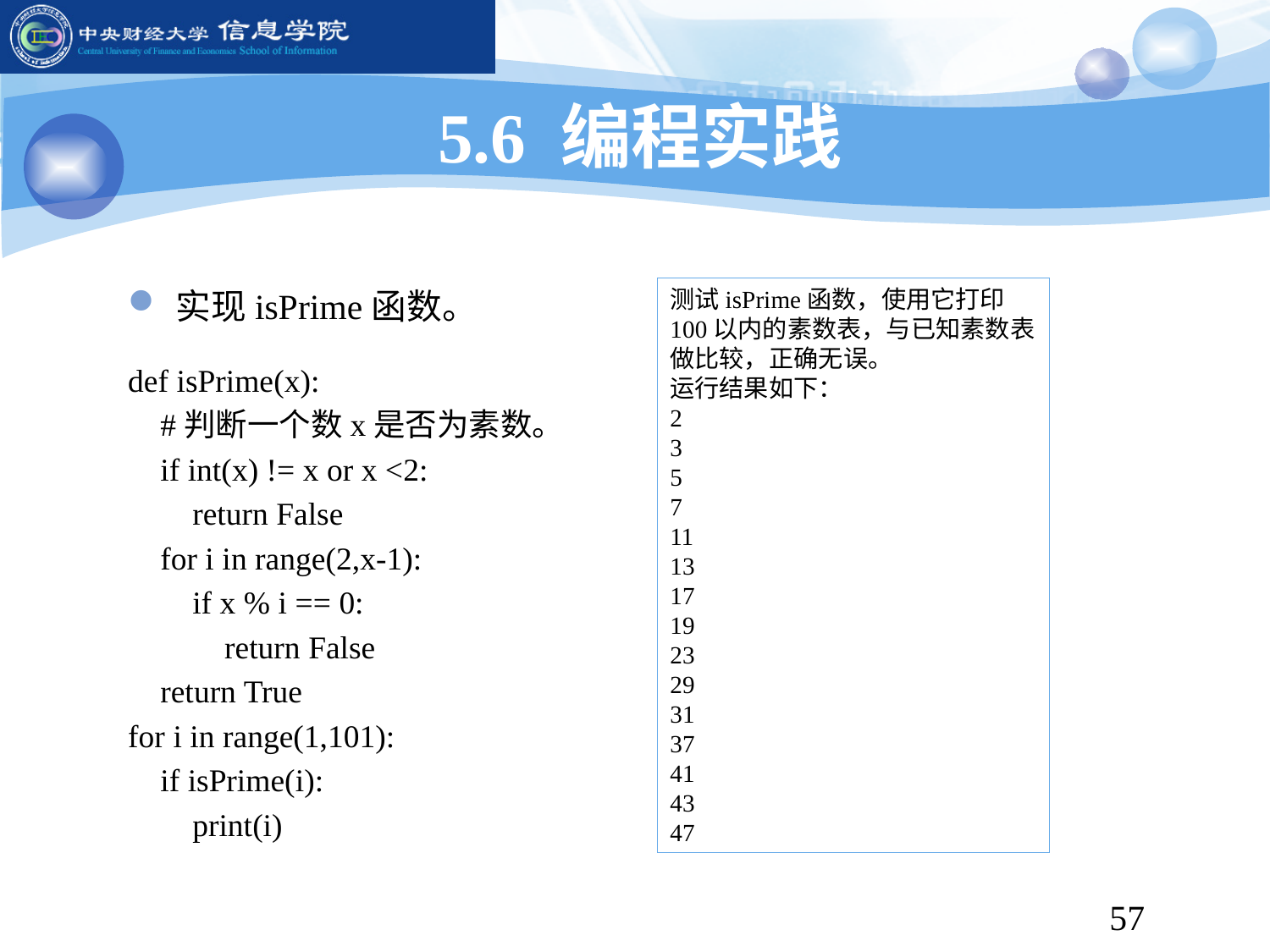

# 5.6 编程实践
实现isPrime函数。

def isPrime(x):
    #判断一个数x是否为素数。
    if int(x) != x or x <2:
        return False
    for i in range(2,x-1):
        if x % i == 0:
            return False
    return True
for i in range(1,101):
    if isPrime(i):
        print(i)
测试isPrime函数，使用它打印100以内的素数表，与已知素数表做比较，正确无误。
运行结果如下：
2
3
5
7
11
13
17
19
23
29
31
37
41
43
47